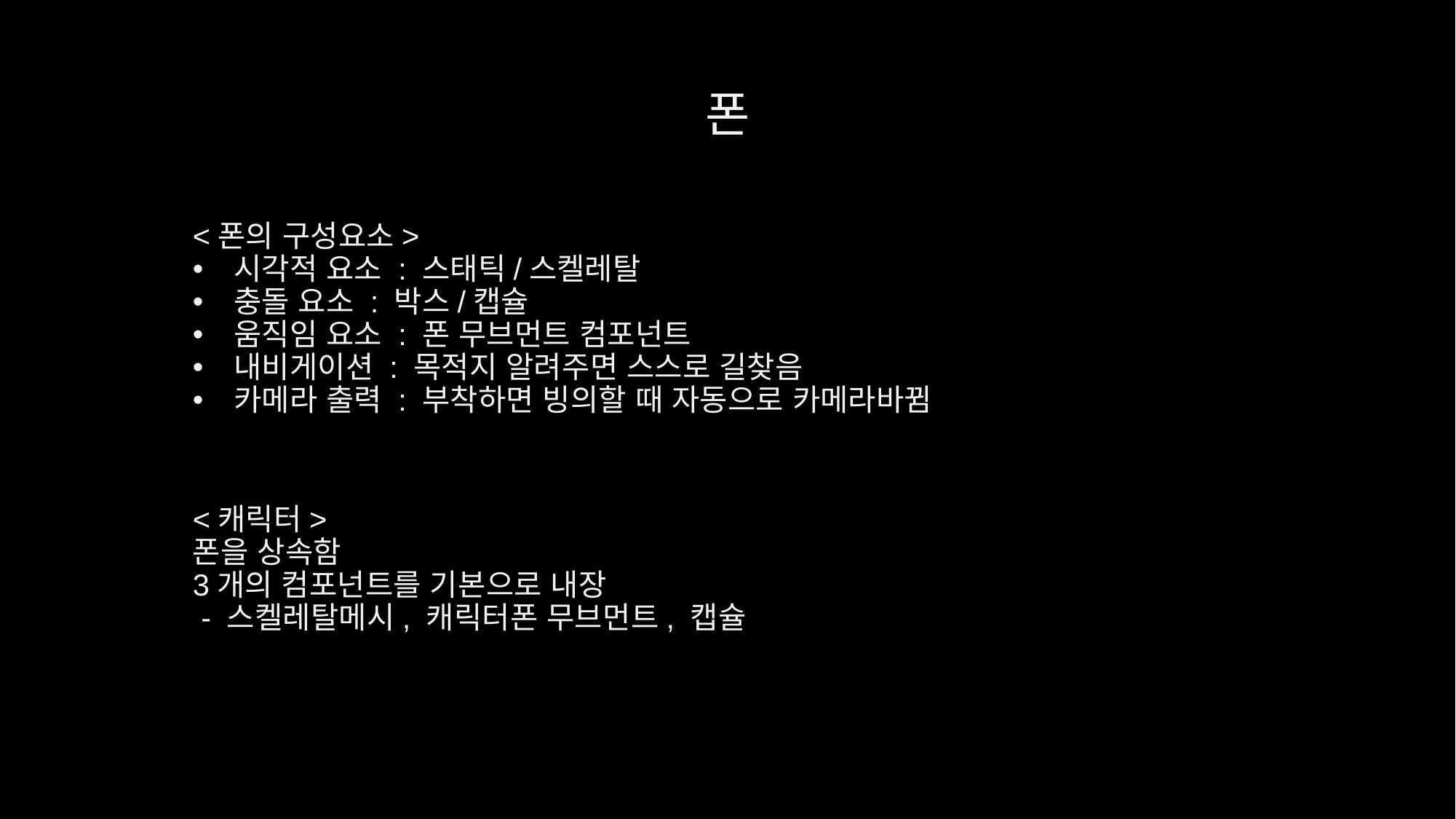

# 폰
<폰의 구성요소>
시각적 요소 : 스태틱/스켈레탈
충돌 요소 : 박스/캡슐
움직임 요소 : 폰 무브먼트 컴포넌트
내비게이션 : 목적지 알려주면 스스로 길찾음
카메라 출력 : 부착하면 빙의할 때 자동으로 카메라바뀜
<캐릭터>
폰을 상속함
3개의 컴포넌트를 기본으로 내장
 - 스켈레탈메시, 캐릭터폰 무브먼트, 캡슐